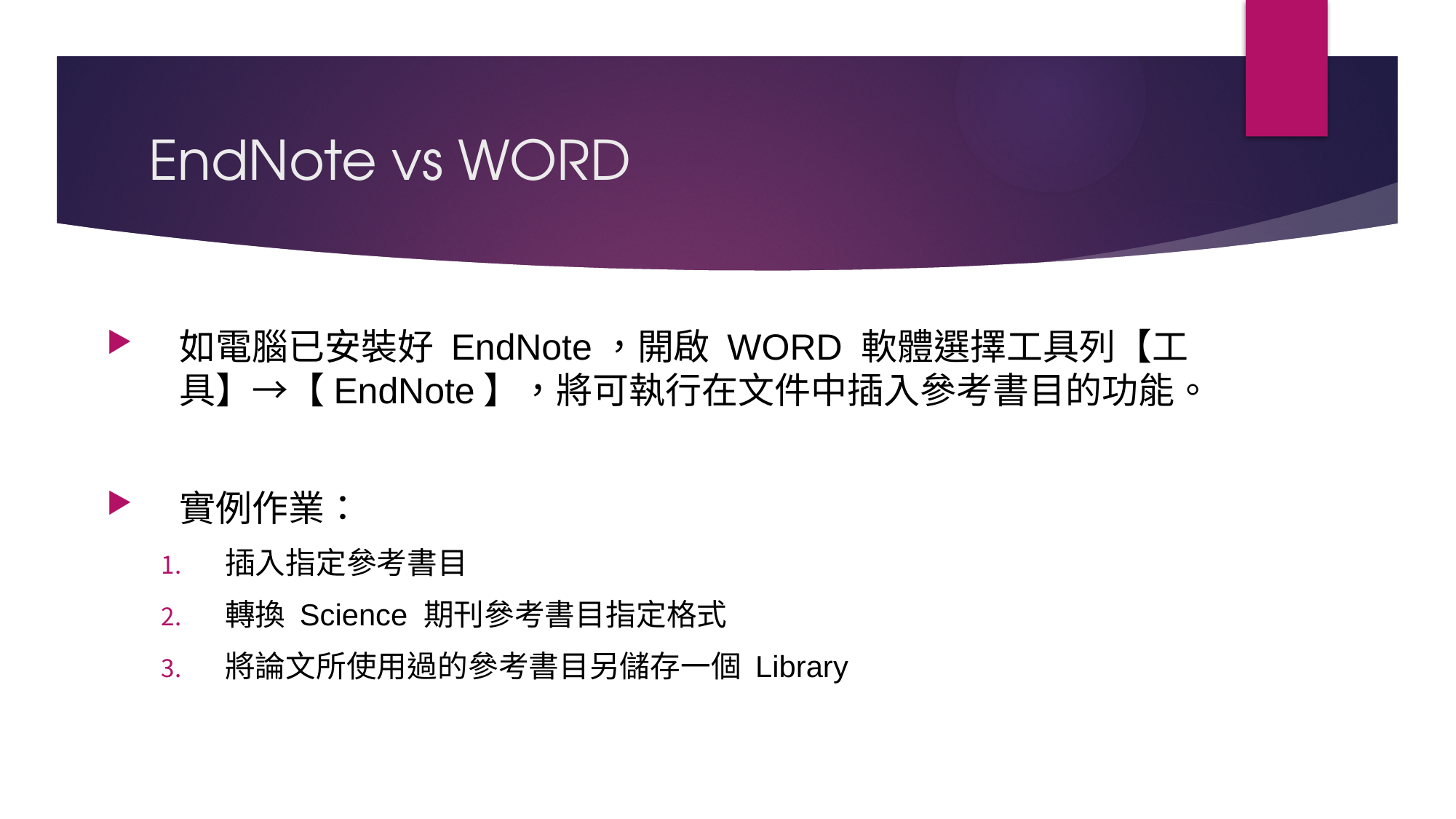

# EndNote vs WORD

如電腦已安裝好 EndNote，開啟 WORD 軟體選擇工具列【工具】→【EndNote】，將可執行在文件中插入參考書目的功能。

實例作業：
插入指定參考書目
轉換 Science 期刊參考書目指定格式
將論文所使用過的參考書目另儲存一個 Library